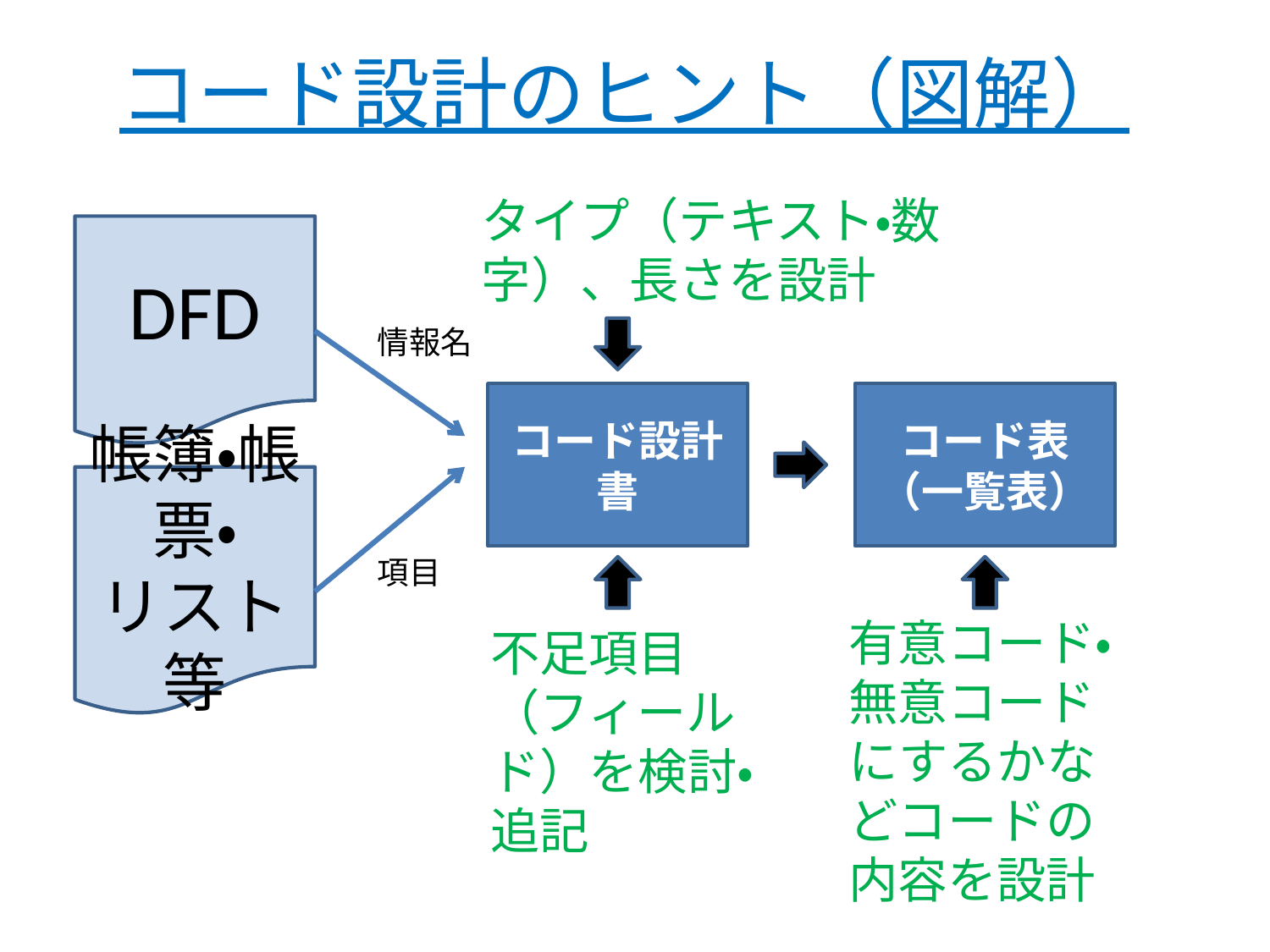

# コード設計のヒント（図解）
タイプ（テキスト・数字）、長さを設計
DFD
情報名

コード設計書
コード表
（一覧表）

帳簿・帳票・
リスト等
項目

有意コード・無意コードにするかなどコードの内容を設計
不足項目（フィールド）を検討・追記